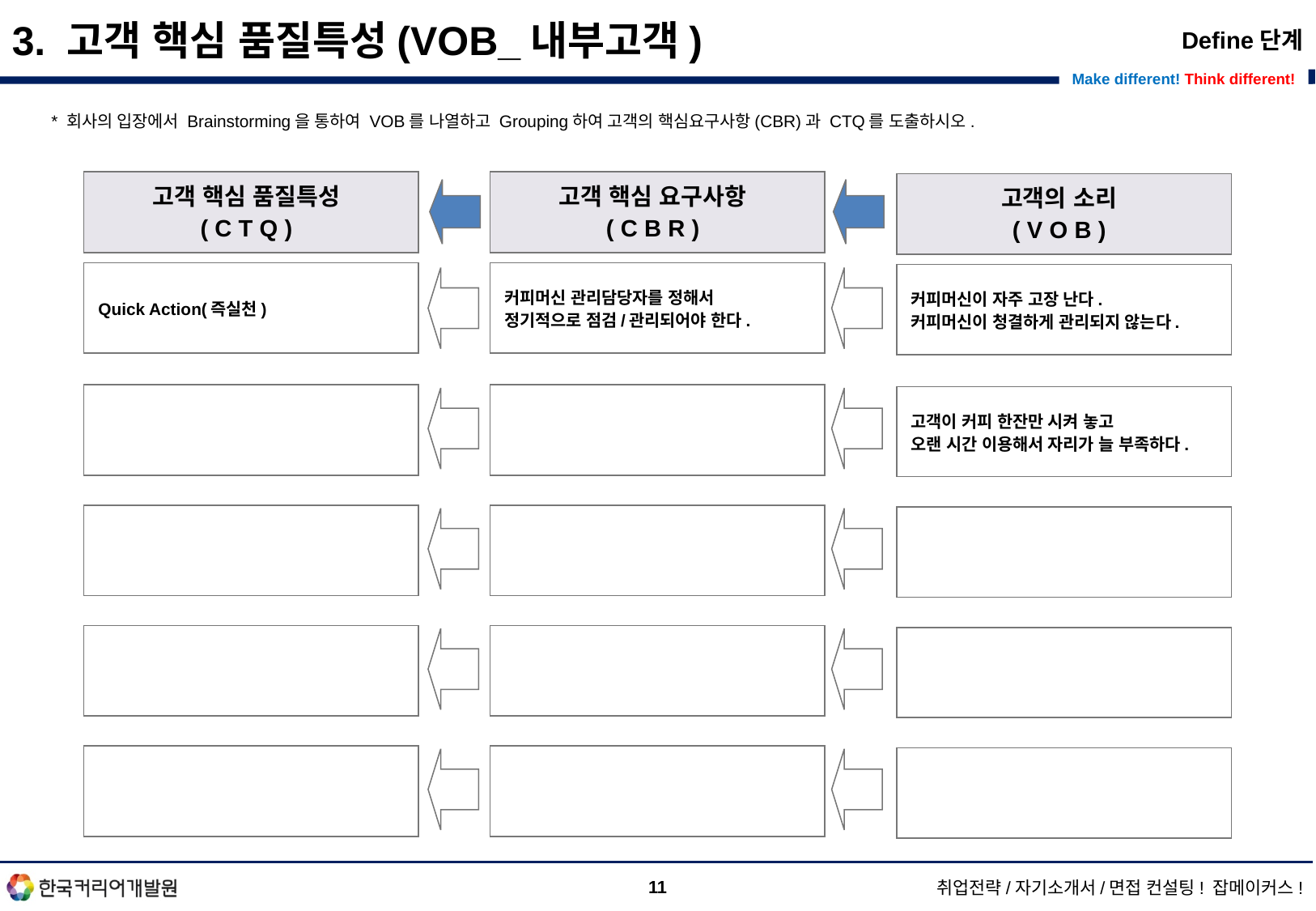

3. 고객 핵심 품질특성(VOB_내부고객)
Define단계
* 회사의 입장에서 Brainstorming을 통하여 VOB를 나열하고 Grouping하여 고객의 핵심요구사항(CBR)과 CTQ를 도출하시오.
고객 핵심 품질특성
( C T Q )
고객 핵심 요구사항
( C B R )
고객의 소리
( V O B )

Quick Action(즉실천)
커피머신 관리담당자를 정해서
정기적으로 점검/관리되어야 한다.
커피머신이 자주 고장 난다.
커피머신이 청결하게 관리되지 않는다.

고객이 커피 한잔만 시켜 놓고
오랜 시간 이용해서 자리가 늘 부족하다.